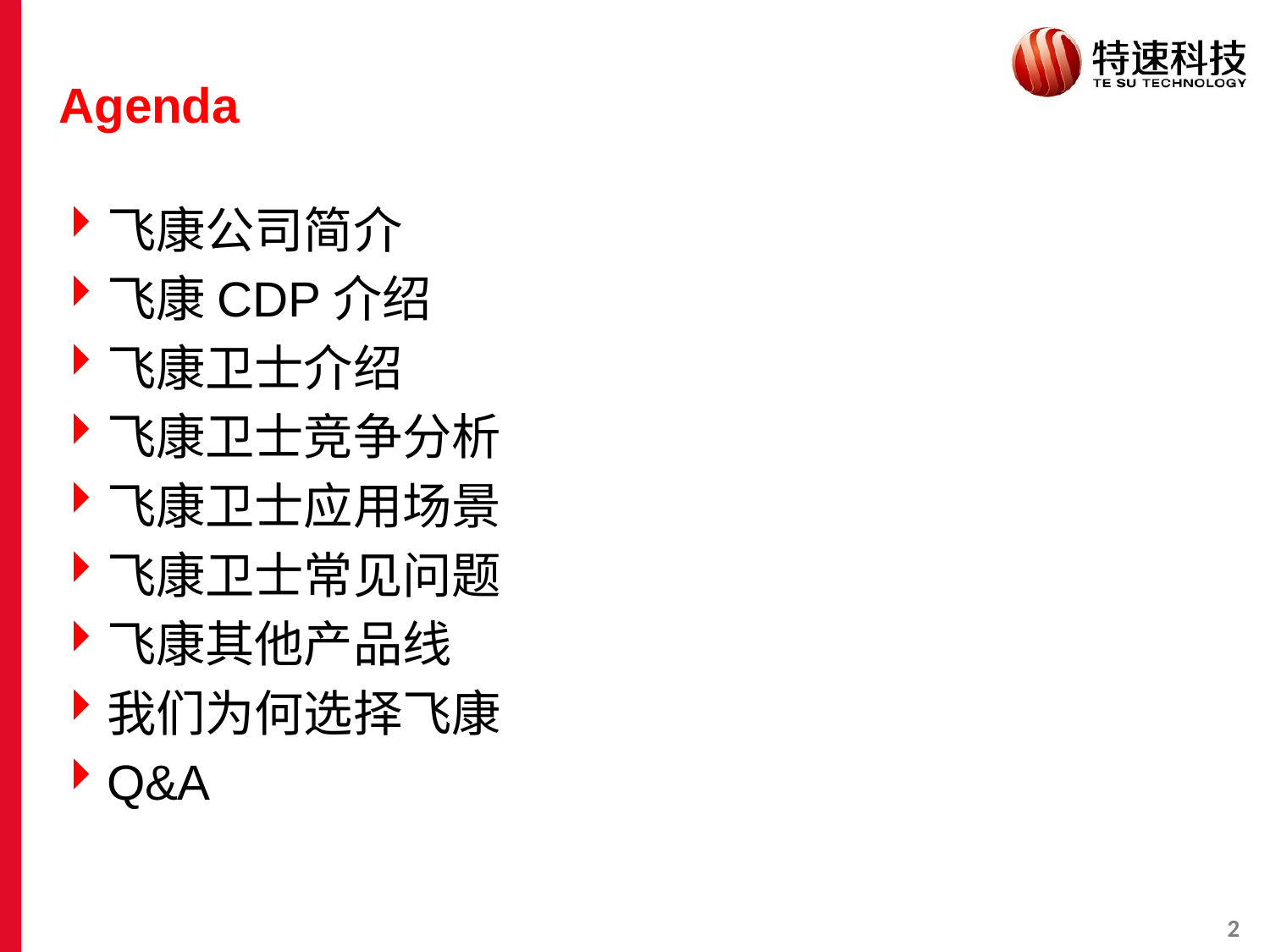

Agenda
飞康公司简介
飞康CDP介绍
飞康卫士介绍
飞康卫士竞争分析
飞康卫士应用场景
飞康卫士常见问题
飞康其他产品线
我们为何选择飞康
Q&A

2